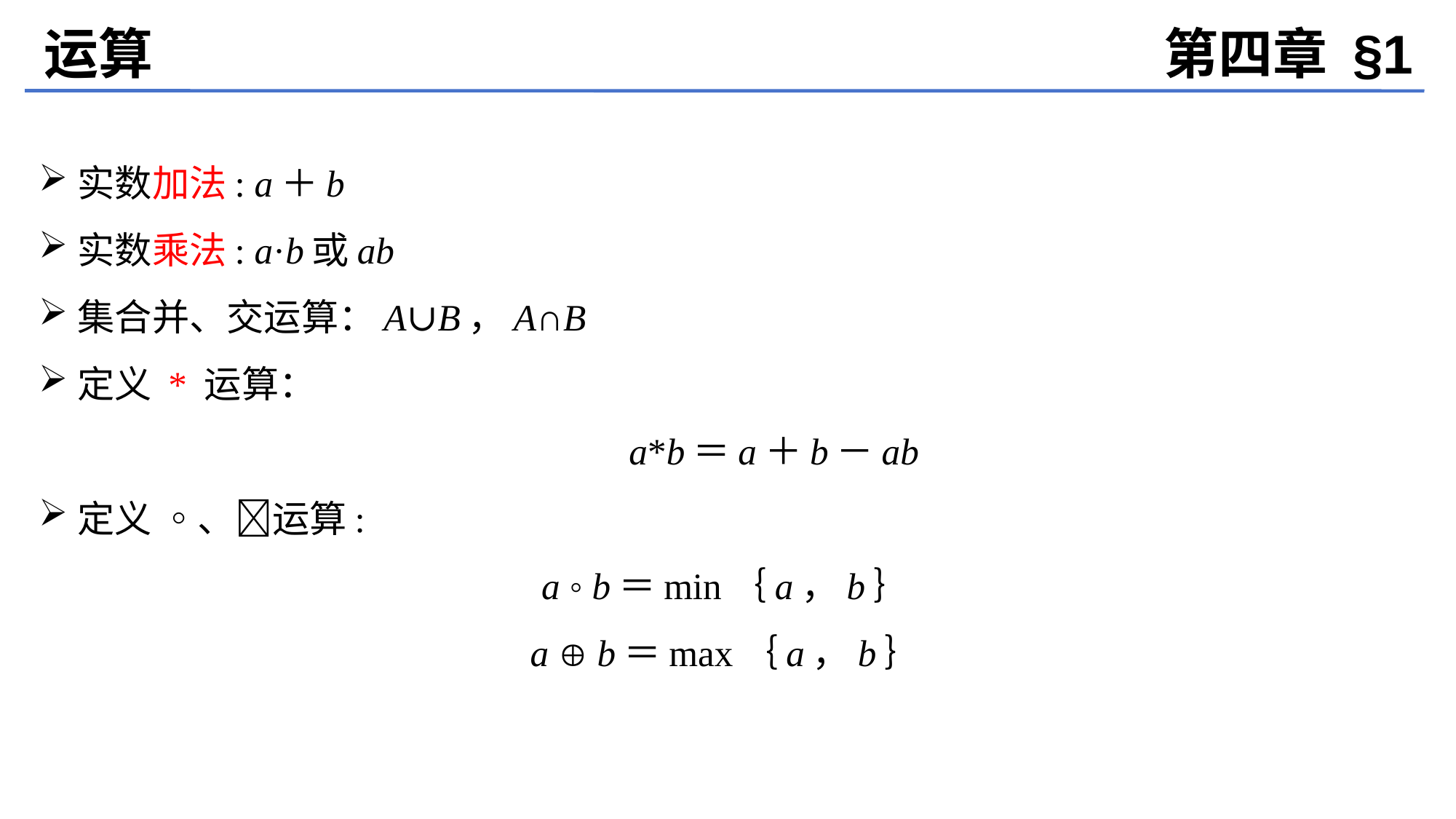

运算
第四章 §1
实数加法: a＋b
实数乘法: a·b或ab
集合并、交运算：A∪B，A∩B
定义 * 运算：
	a*b＝a＋b－ab
定义 ◦、⊕运算:
a ◦ b＝min｛a，b｝
a ⊕ b＝max｛a，b｝